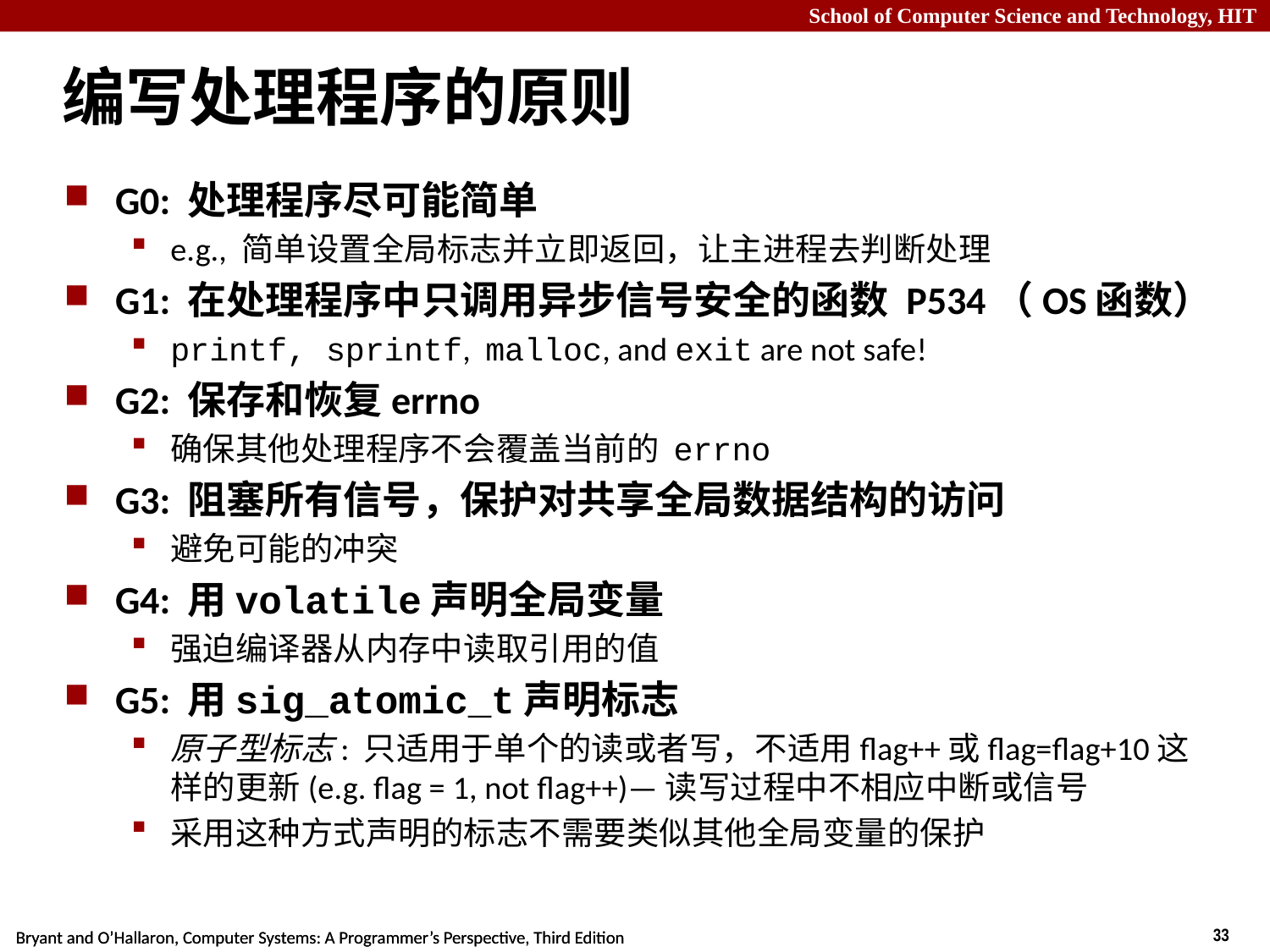

# 编写处理程序的原则
G0: 处理程序尽可能简单
e.g., 简单设置全局标志并立即返回，让主进程去判断处理
G1: 在处理程序中只调用异步信号安全的函数 P534（OS函数）
printf, sprintf,  malloc, and exit are not safe!
G2: 保存和恢复errno
确保其他处理程序不会覆盖当前的 errno
G3: 阻塞所有信号，保护对共享全局数据结构的访问
避免可能的冲突
G4: 用volatile声明全局变量
强迫编译器从内存中读取引用的值
G5: 用sig_atomic_t声明标志
原子型标志: 只适用于单个的读或者写，不适用flag++或flag=flag+10这样的更新(e.g. flag = 1, not flag++)—读写过程中不相应中断或信号
采用这种方式声明的标志不需要类似其他全局变量的保护